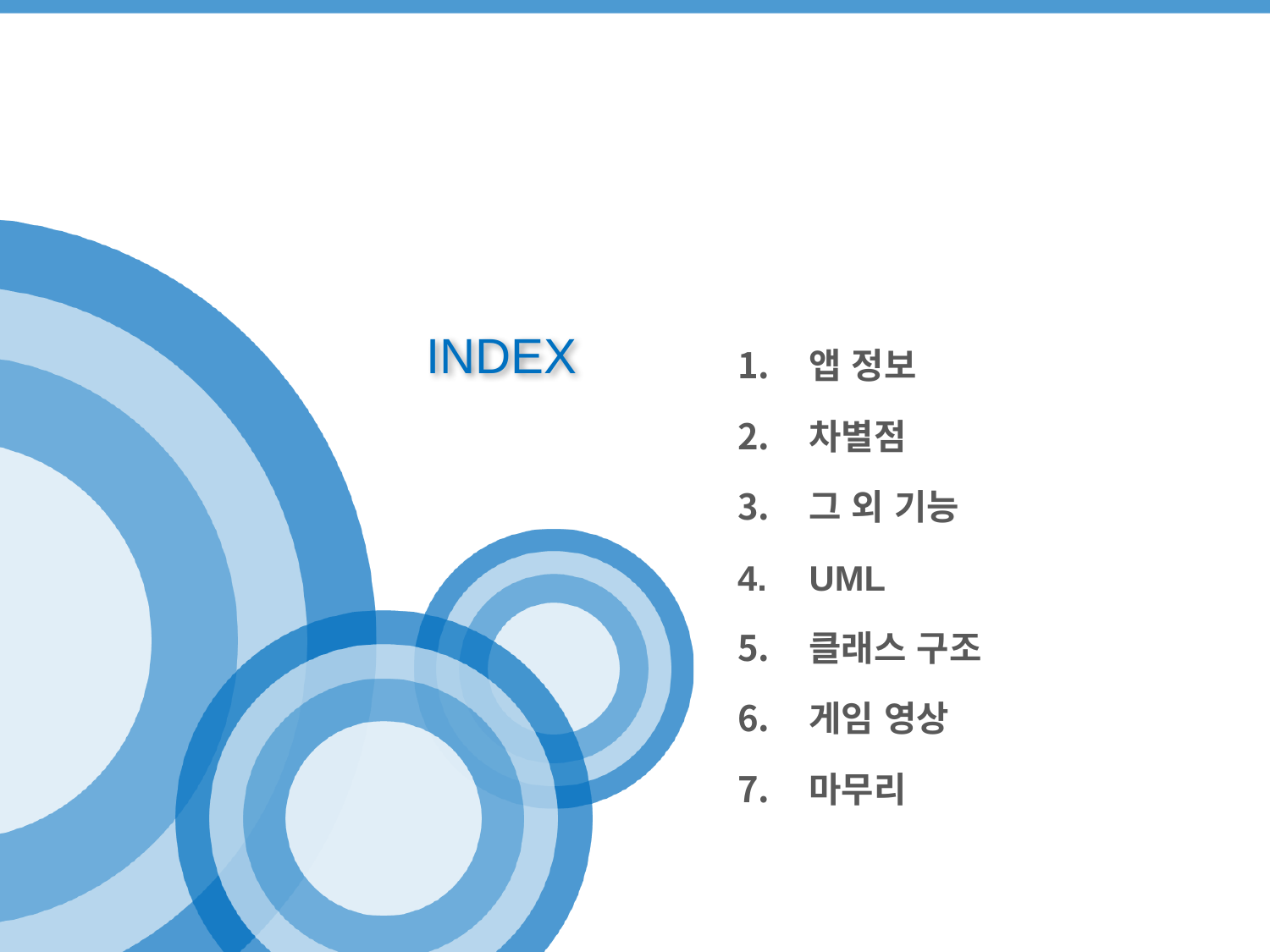

앱 정보
차별점
그 외 기능
UML
클래스 구조
게임 영상
마무리